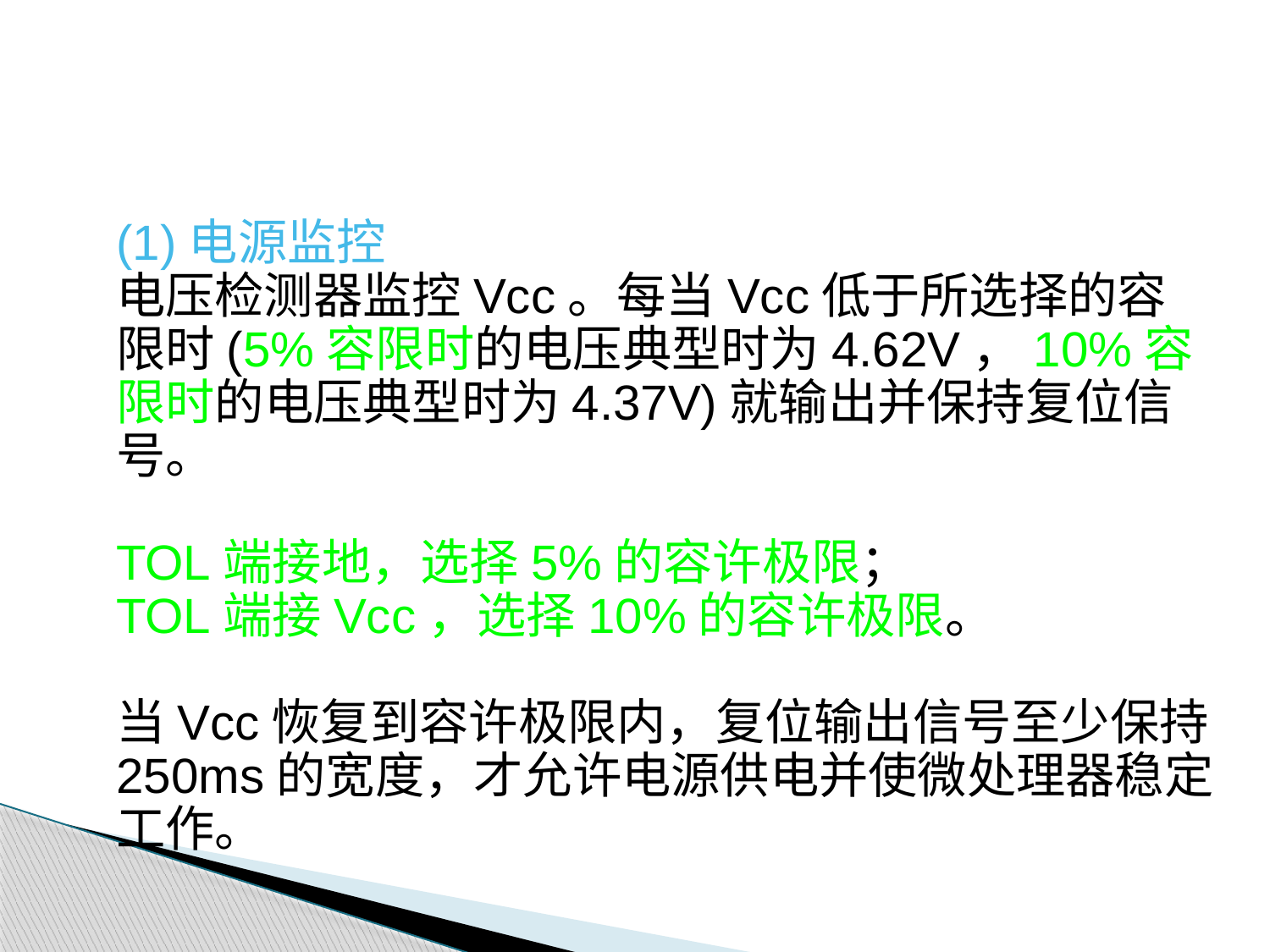

(1)电源监控
	电压检测器监控Vcc。每当Vcc低于所选择的容限时(5%容限时的电压典型时为4.62V，10%容限时的电压典型时为4.37V)就输出并保持复位信号。

	TOL端接地，选择5%的容许极限；
	TOL端接Vcc，选择10%的容许极限。

	当Vcc恢复到容许极限内，复位输出信号至少保持250ms的宽度，才允许电源供电并使微处理器稳定工作。